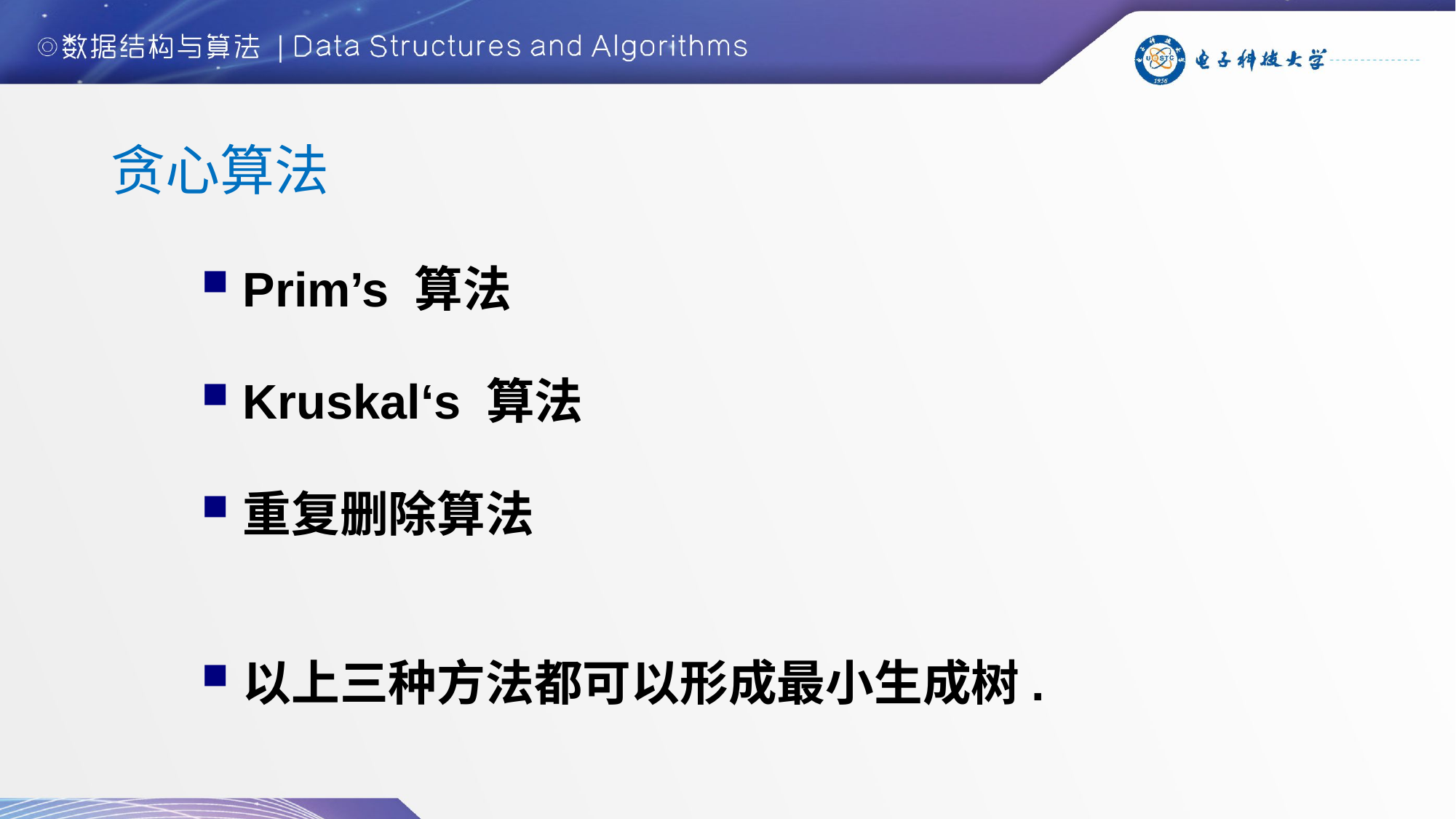

# 贪心算法
Prim’s 算法

Kruskal‘s 算法

重复删除算法

以上三种方法都可以形成最小生成树.